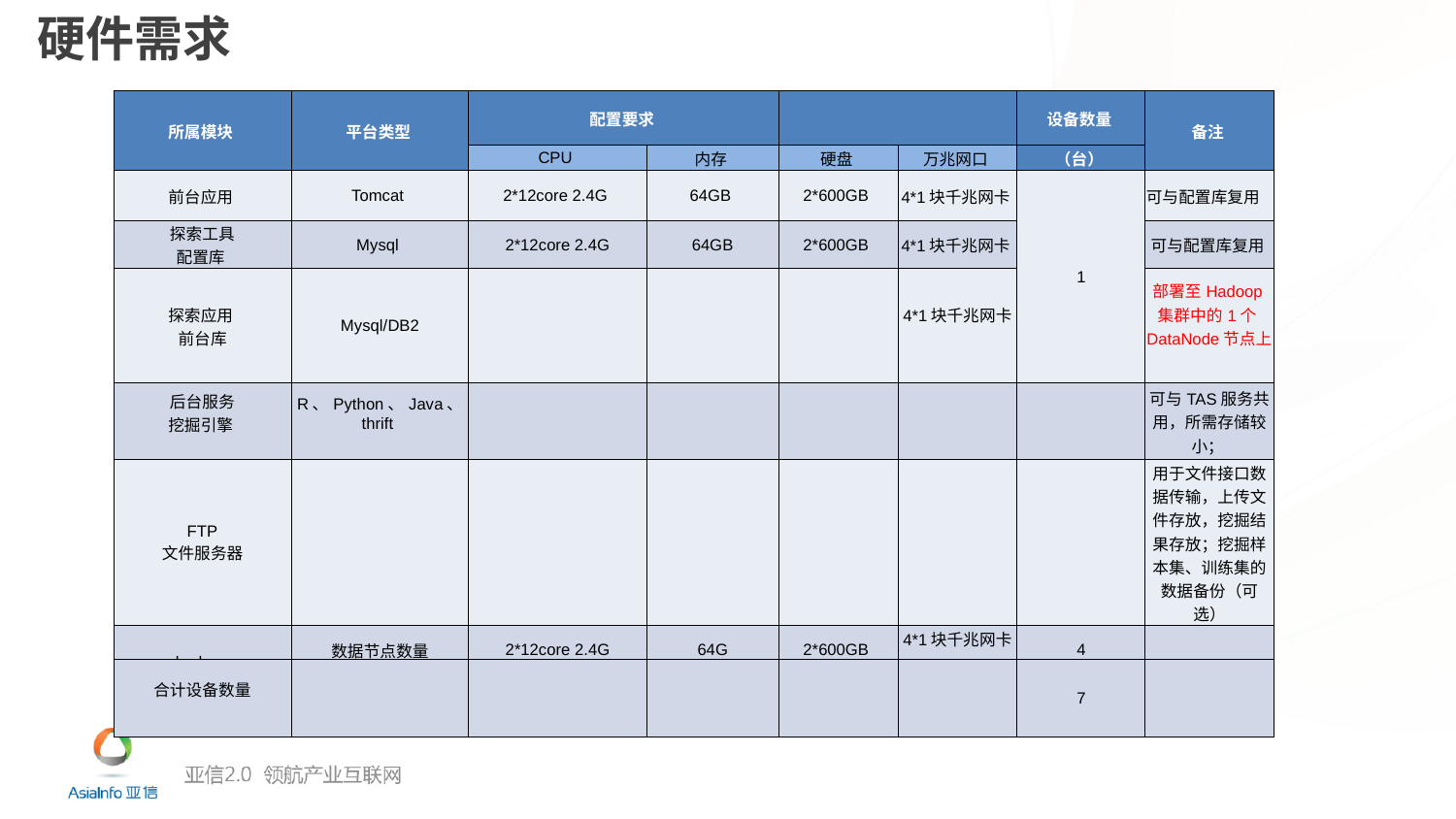

硬件需求
| 所属模块 | 平台类型 | 配置要求 |  |  |  | 设备数量 | 备注 |
| --- | --- | --- | --- | --- | --- | --- | --- |
|  |  | CPU | 内存 | 硬盘 | 万兆网口 | （台） |  |
| 前台应用 | Tomcat | 2\*12core 2.4G | 64GB | 2\*600GB | 4\*1块千兆网卡 | 1 | 可与配置库复用 |
| 探索工具 配置库 | Mysql | 2\*12core 2.4G | 64GB | 2\*600GB | 4\*1块千兆网卡 |  | 可与配置库复用 |
| 探索应用 前台库 | Mysql/DB2 |  |  |  | 4\*1块千兆网卡 |  | 部署至Hadoop集群中的1个DataNode节点上 |
| 后台服务 挖掘引擎 | R、Python、Java、thrift |  |  |  |  |  | 可与TAS服务共用，所需存储较小； |
| FTP 文件服务器 |  |  |  |  |  |  | 用于文件接口数据传输，上传文件存放，挖掘结果存放；挖掘样本集、训练集的数据备份（可选） |
| hadoop 集群 | 数据节点数量 | 2\*12core 2.4G | 64G | 2\*600GB | 4\*1块千兆网卡 | 4 |  |
|  | 主节点数量 | 2\*12core 2.4G | 64G | 2\*600GB | 4\*1块千兆网卡 | 2 |  |
| 合计设备数量 |  |  |  |  |  | 7 |  |
| --- | --- | --- | --- | --- | --- | --- | --- |